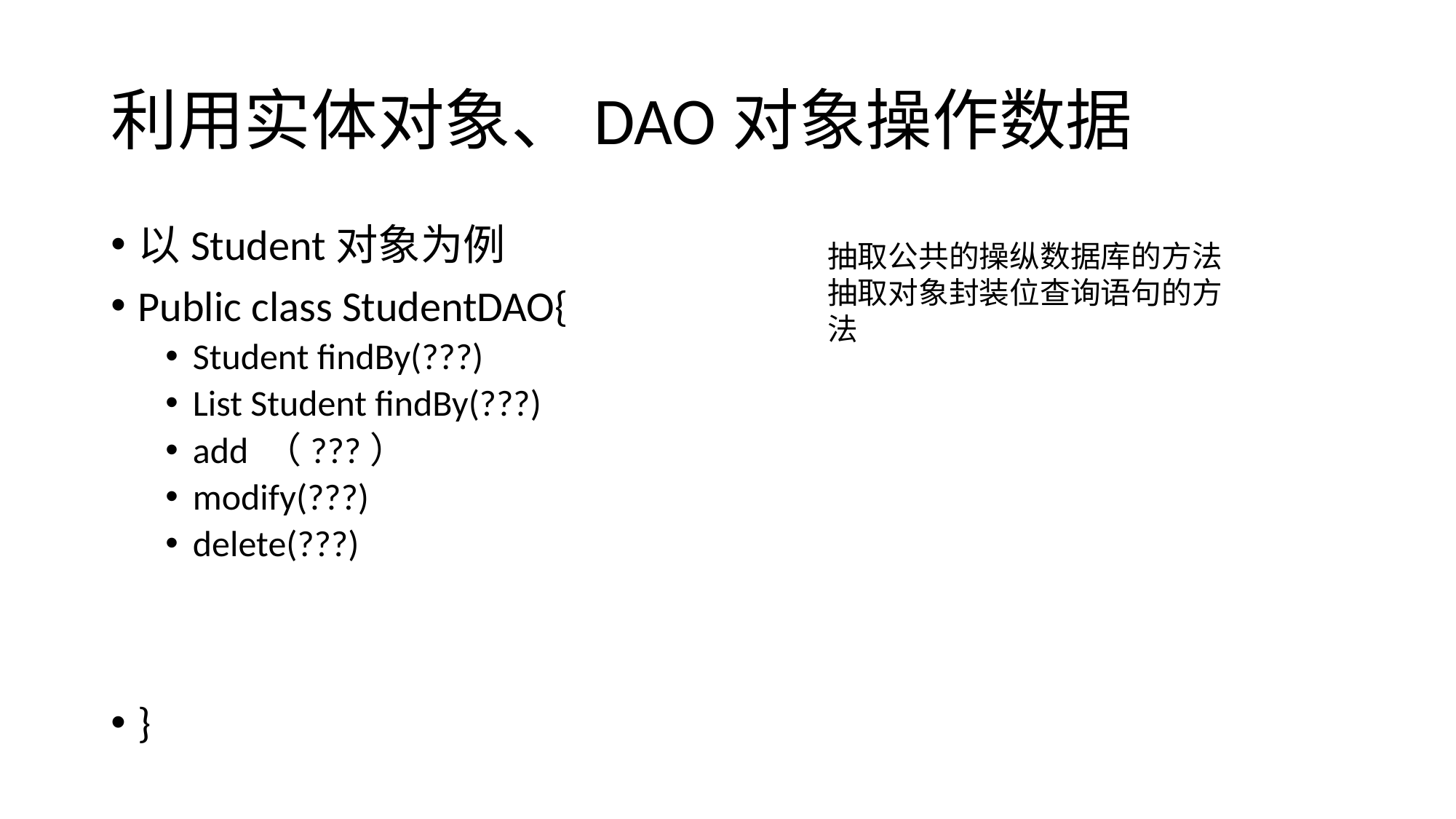

# 利用实体对象、DAO对象操作数据
以Student对象为例
Public class StudentDAO{
Student findBy(???)
List Student findBy(???)
add （???）
modify(???)
delete(???)

}
抽取公共的操纵数据库的方法
抽取对象封装位查询语句的方法